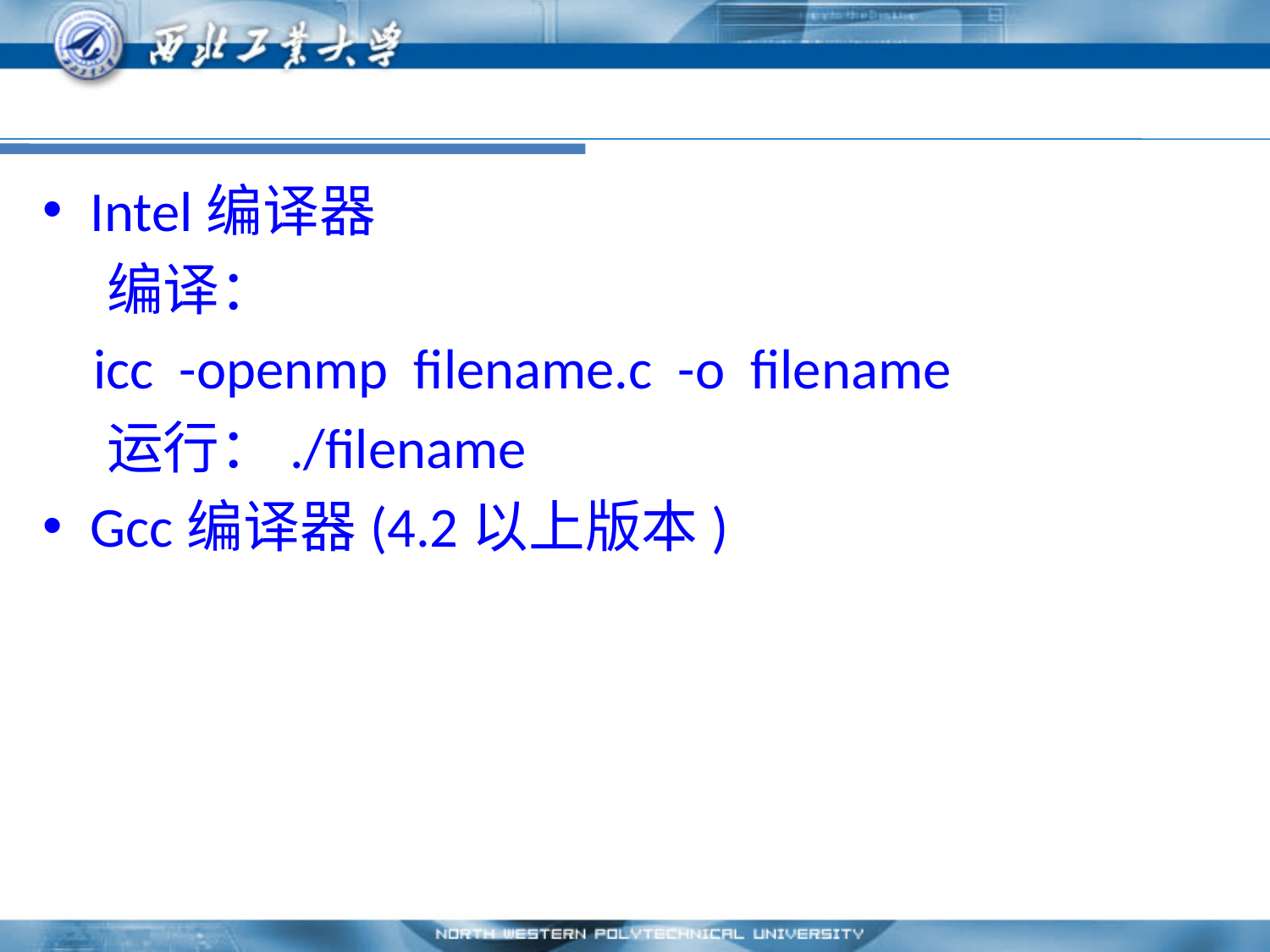

#
Intel编译器
    编译：
    icc  -openmp  filename.c  -o  filename
    运行：./filename
Gcc编译器(4.2以上版本)